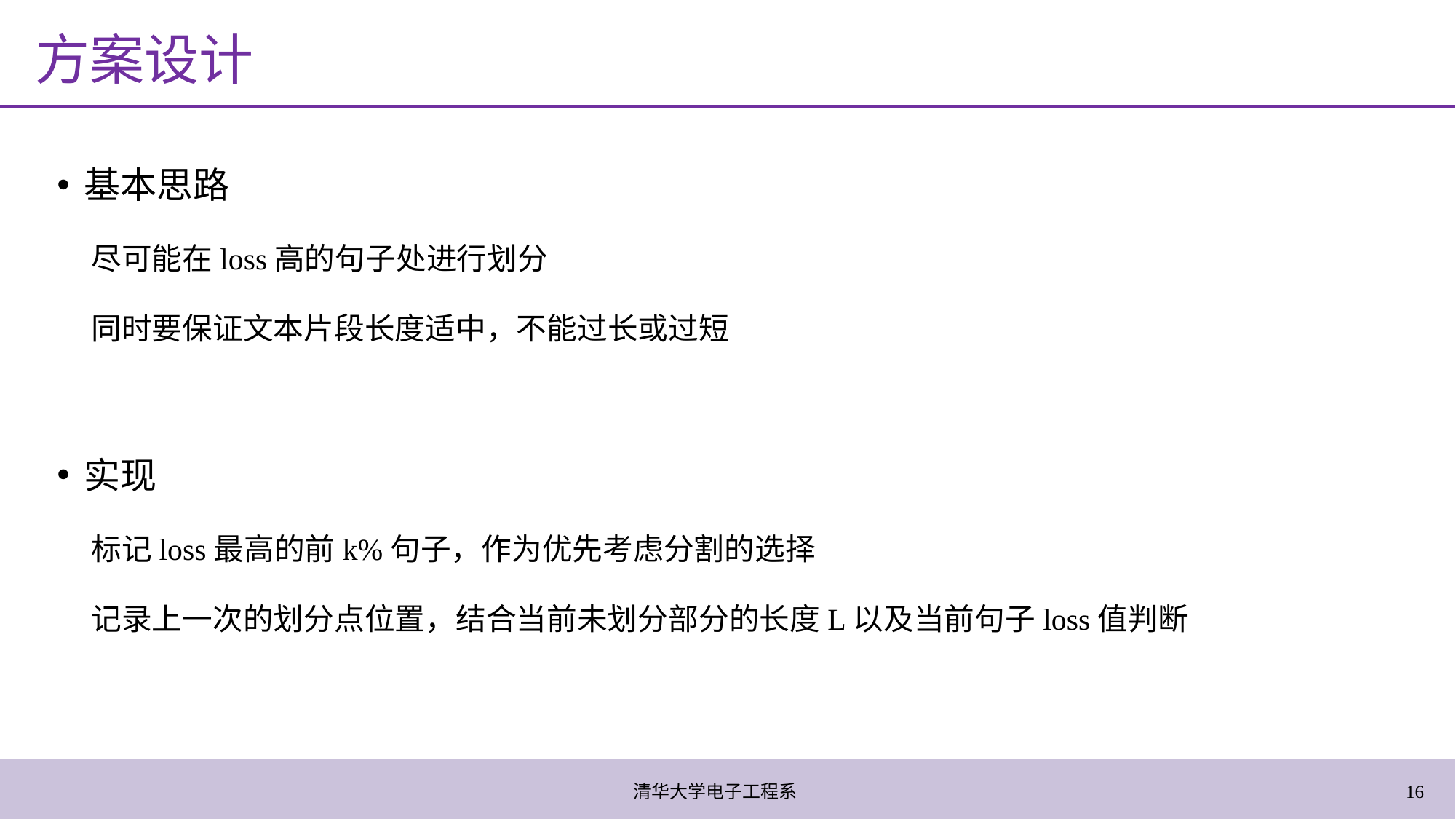

# 方案设计
基本思路
    尽可能在loss高的句子处进行划分
    同时要保证文本片段长度适中，不能过长或过短

实现
    标记loss最高的前k%句子，作为优先考虑分割的选择
    记录上一次的划分点位置，结合当前未划分部分的长度L以及当前句子loss值判断
清华大学电子工程系
16